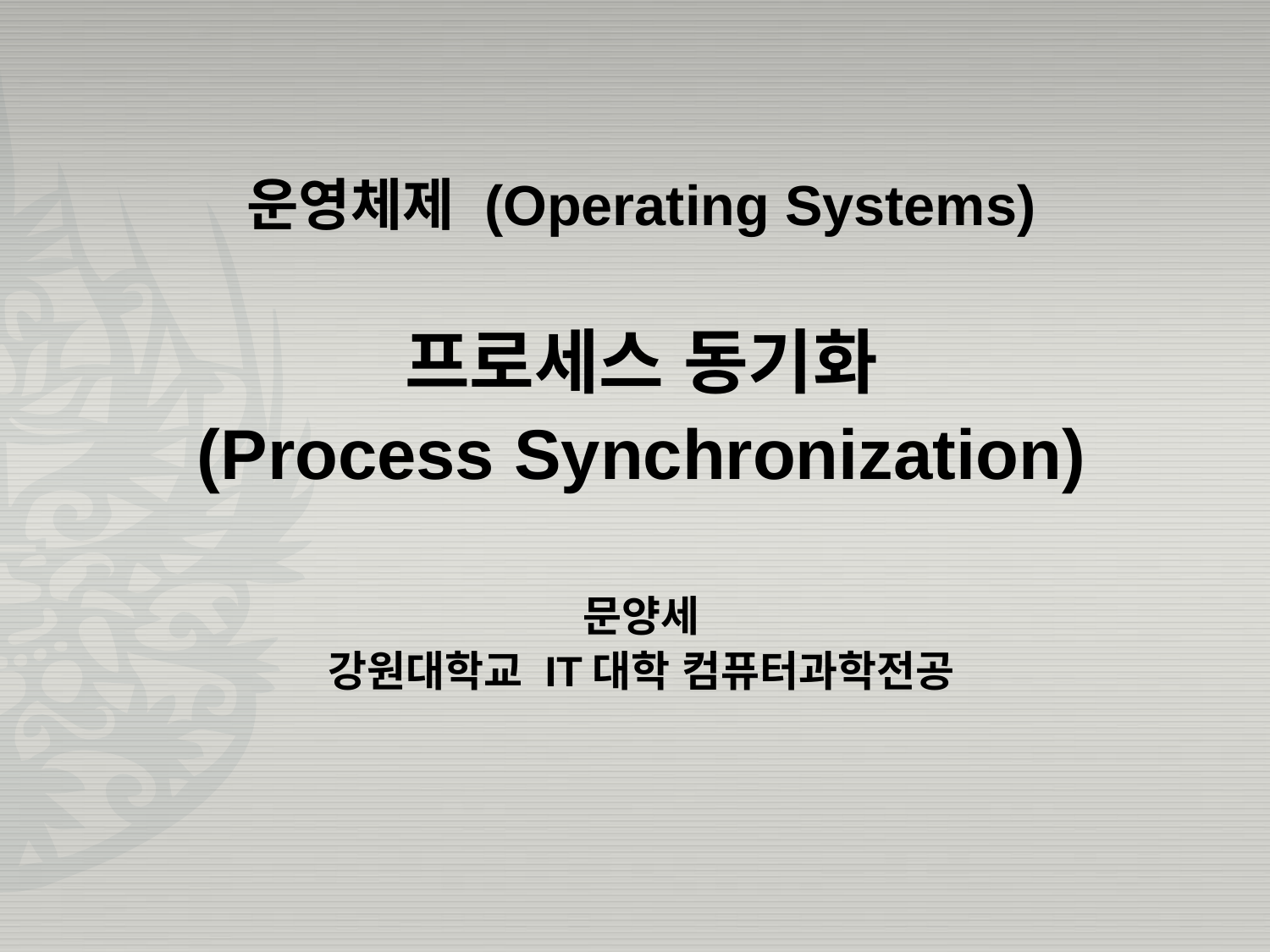

운영체제 (Operating Systems)

프로세스 동기화
(Process Synchronization)

문양세
강원대학교 IT대학 컴퓨터과학전공